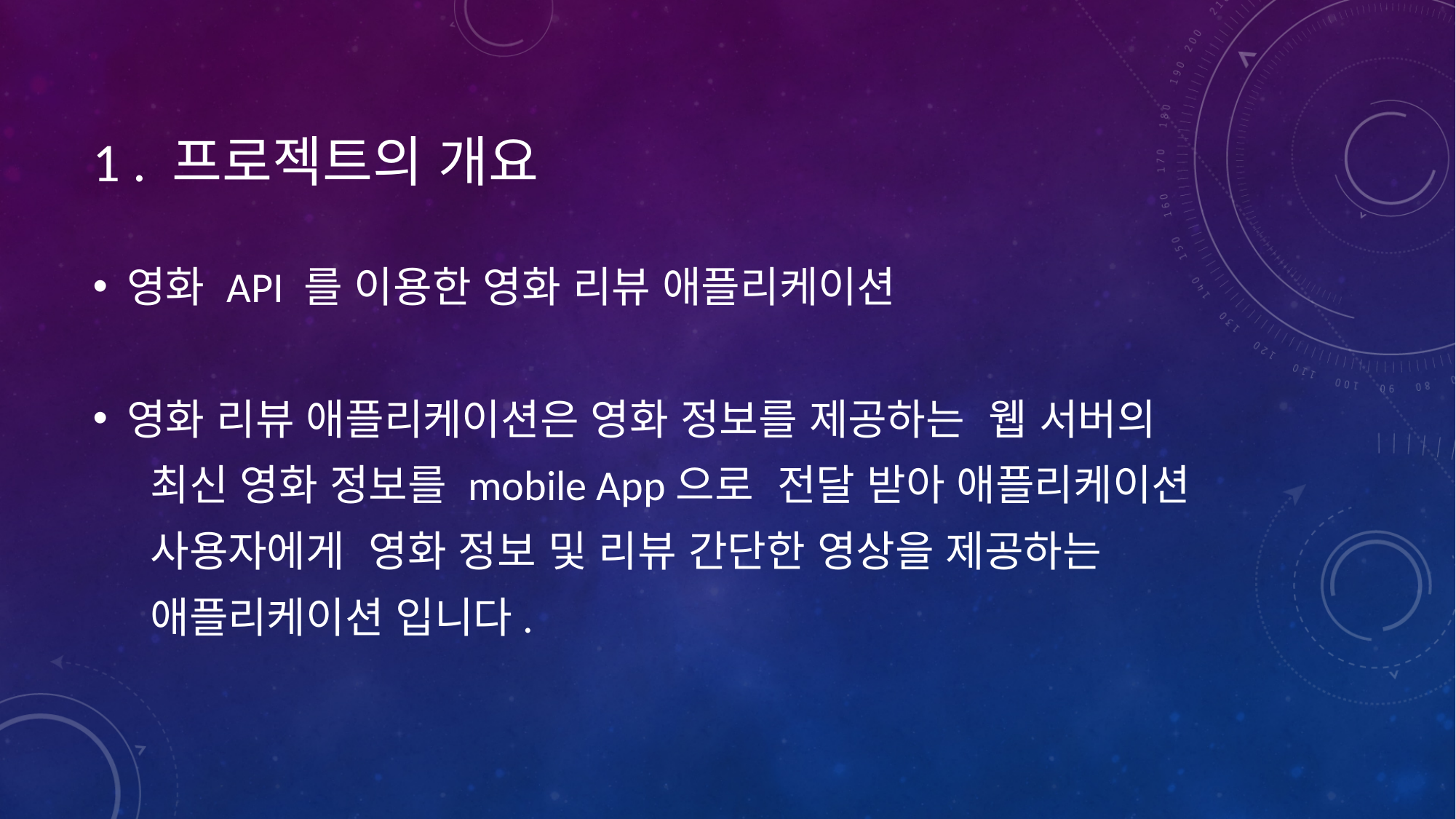

# 1 . 프로젝트의 개요
영화 API 를 이용한 영화 리뷰 애플리케이션

영화 리뷰 애플리케이션은 영화 정보를 제공하는  웹 서버의
    최신 영화 정보를 mobile App으로  전달 받아 애플리케이션
    사용자에게  영화 정보 및 리뷰 간단한 영상을 제공하는
    애플리케이션 입니다.